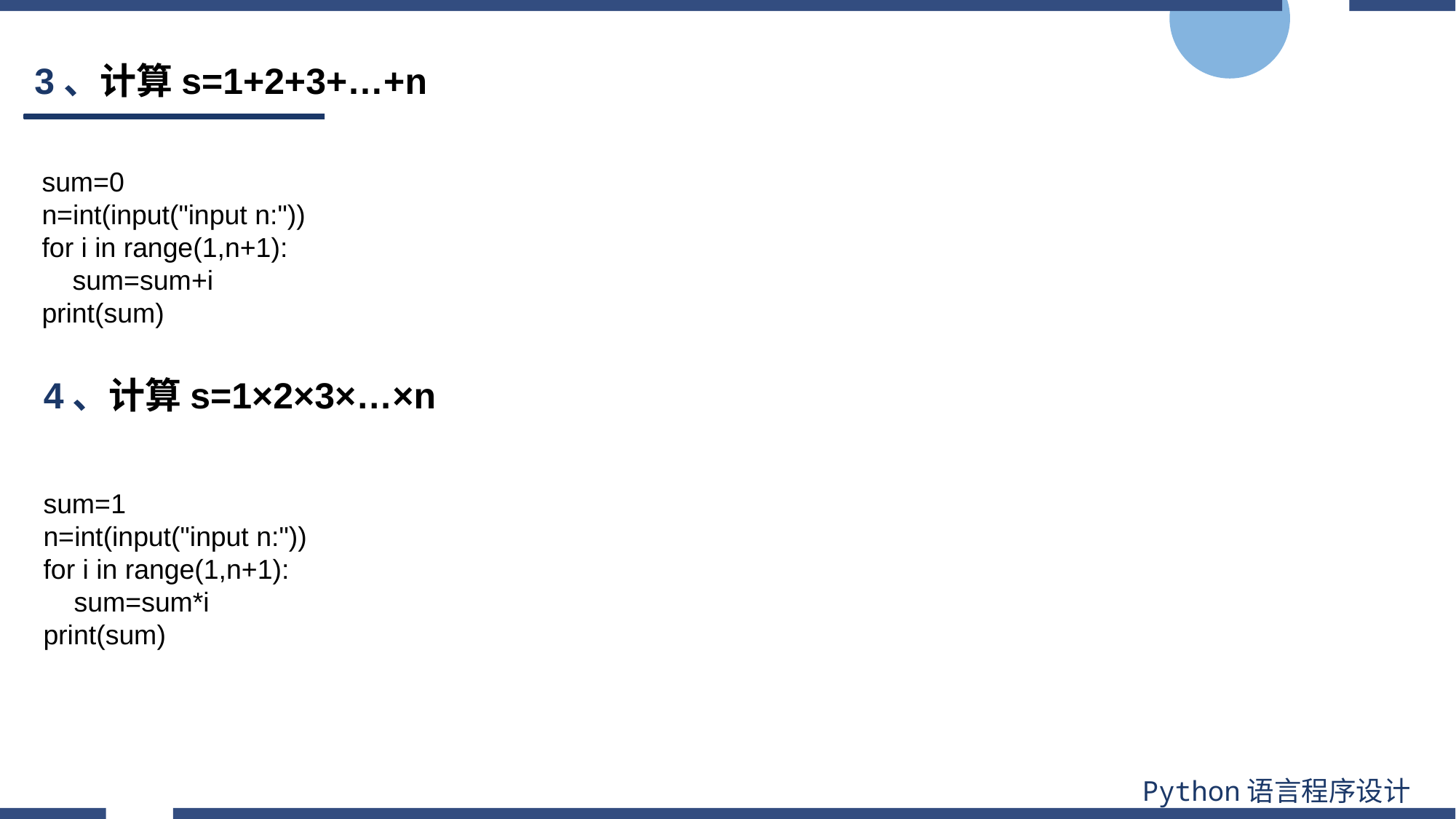

# 3、计算s=1+2+3+…+n
sum=0
n=int(input("input n:"))
for i in range(1,n+1):
    sum=sum+i
print(sum)
4、计算s=1×2×3×…×n
sum=1
n=int(input("input n:"))
for i in range(1,n+1):
    sum=sum*i
print(sum)